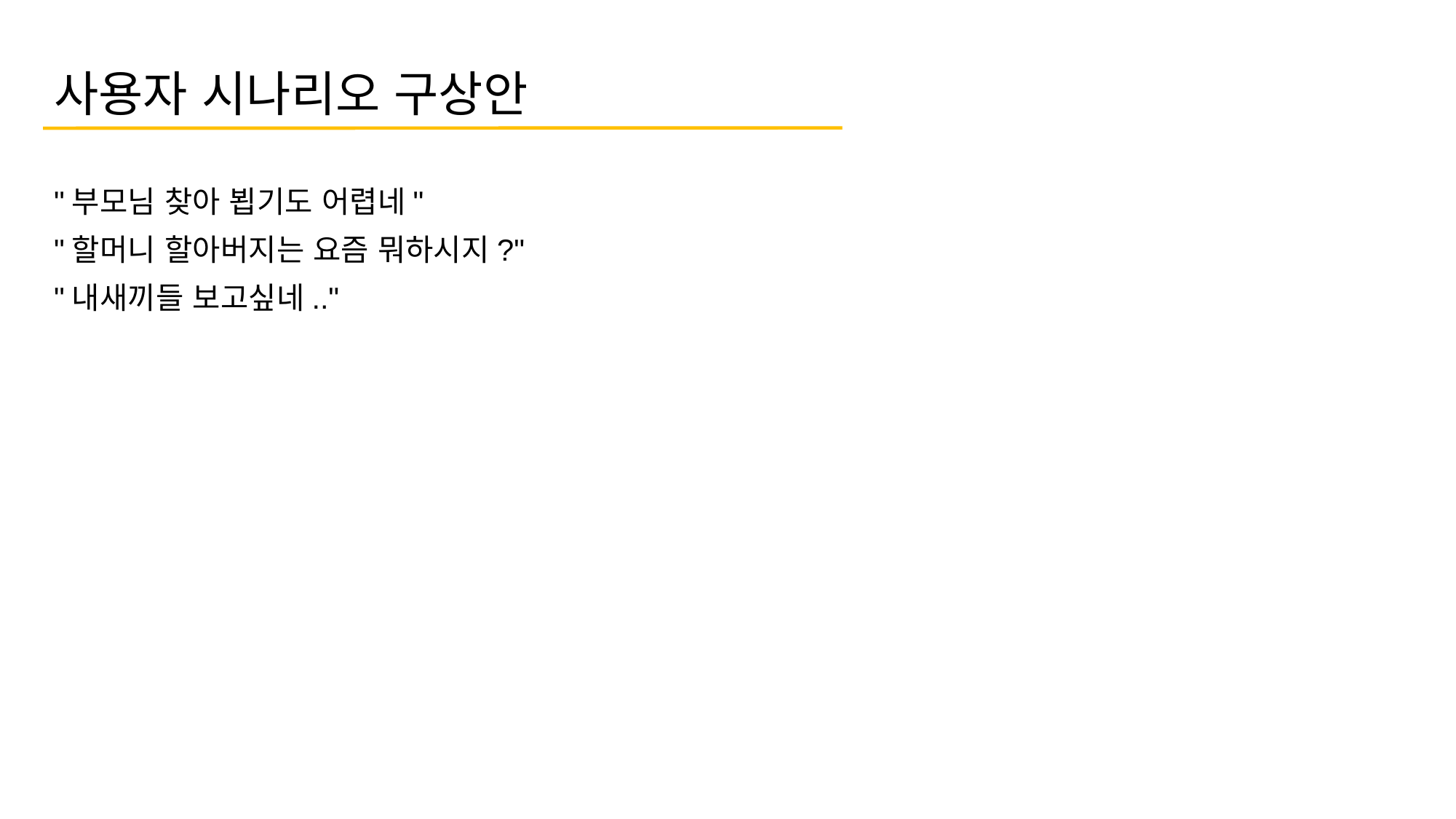

# 사용자 시나리오 구상안
"부모님 찾아 뵙기도 어렵네"
"할머니 할아버지는 요즘 뭐하시지?"
"내새끼들 보고싶네.."